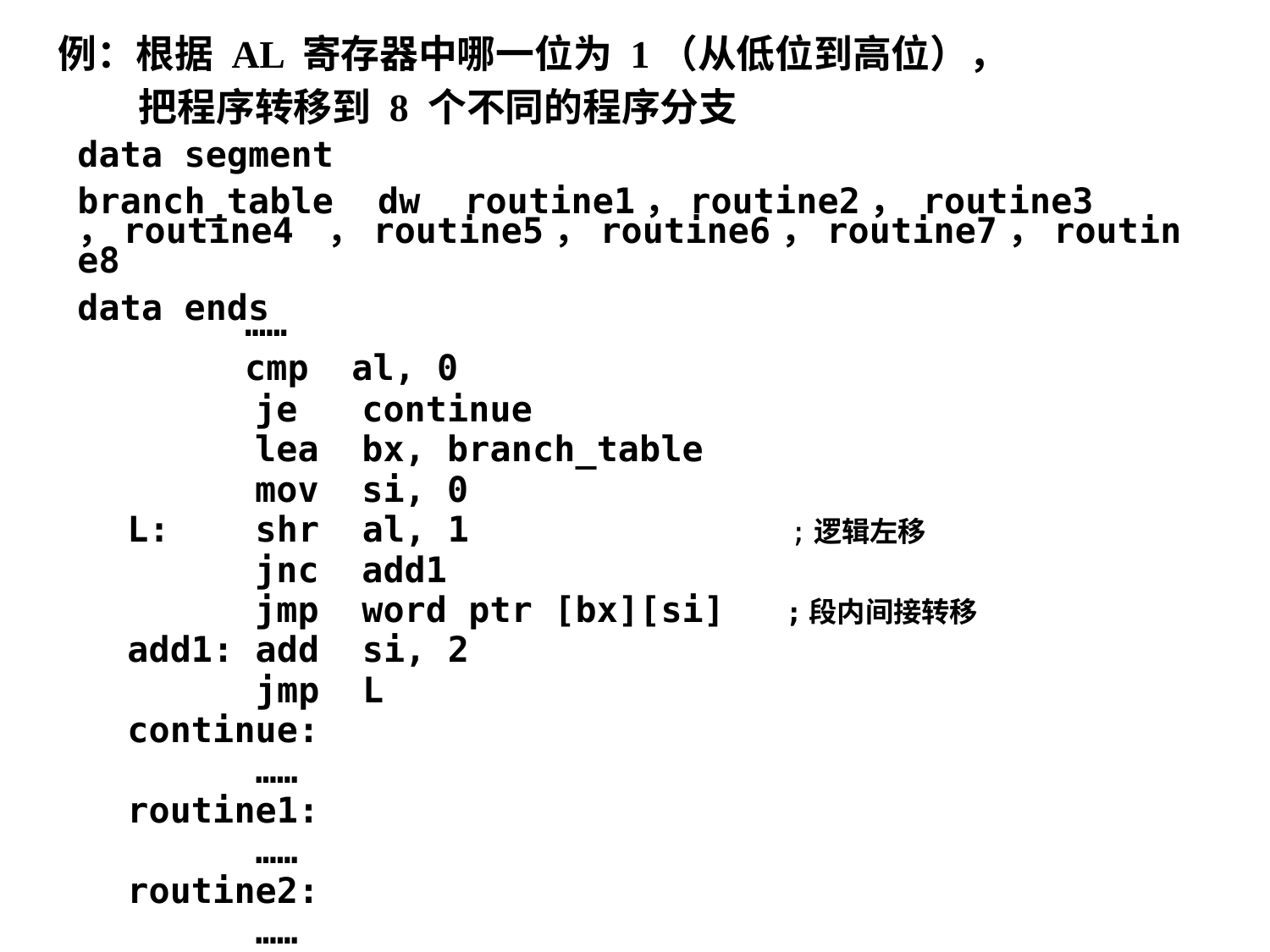

例：根据 AL 寄存器中哪一位为 1（从低位到高位），
        把程序转移到 8 个不同的程序分支
data segment
branch_table  dw  routine1，routine2， routine3     ，routine4 ，routine5，routine6，routine7，routine8
data ends
     ……
     cmp  al, 0
   je   continue
   lea  bx, branch_table
   mov  si, 0
L:    shr  al, 1               ;逻辑左移
   jnc  add1
   jmp  word ptr [bx][si]　 ;段内间接转移
add1: add  si, 2
      jmp  L
continue:
      ……
routine1:
      ……
routine2:
      ……